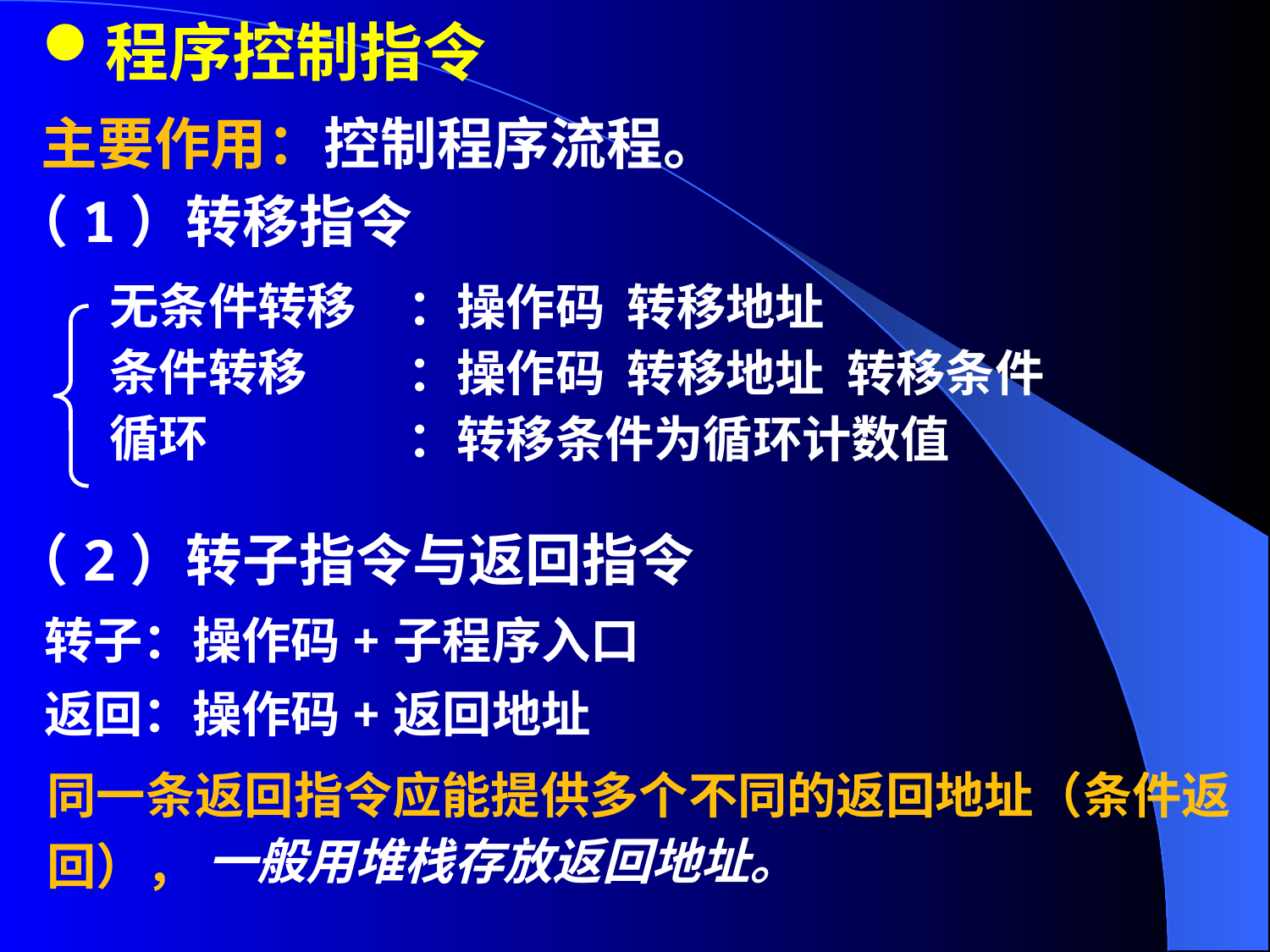

程序控制指令
主要作用：控制程序流程。
（1）转移指令
无条件转移
条件转移
循环
：操作码  转移地址
：操作码  转移地址  转移条件
：转移条件为循环计数值

（2）转子指令与返回指令
转子：操作码+子程序入口
返回：操作码+返回地址
同一条返回指令应能提供多个不同的返回地址（条件返回），
一般用堆栈存放返回地址。